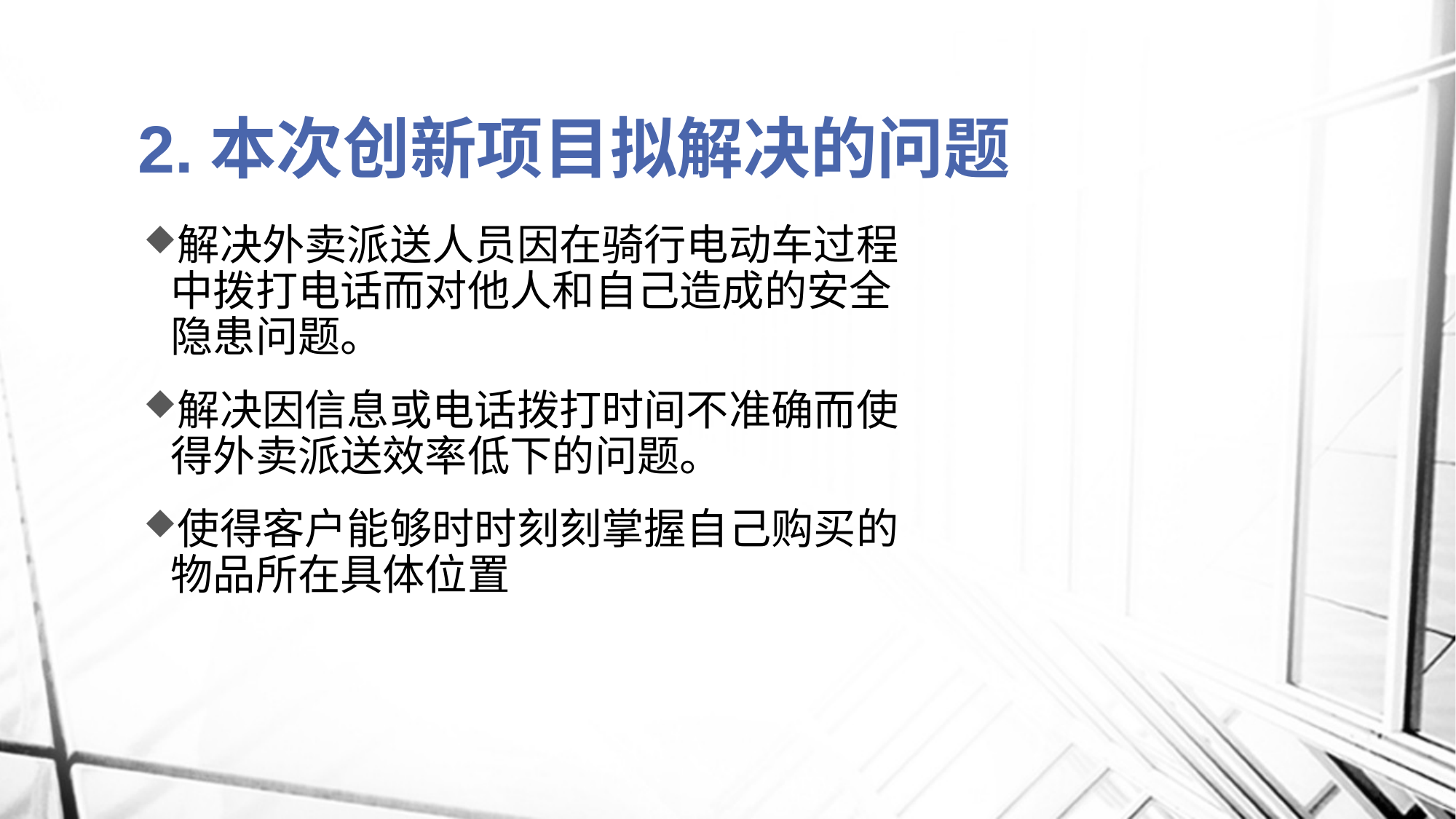

# 2.本次创新项目拟解决的问题
解决外卖派送人员因在骑行电动车过程中拨打电话而对他人和自己造成的安全隐患问题。
解决因信息或电话拨打时间不准确而使得外卖派送效率低下的问题。
使得客户能够时时刻刻掌握自己购买的物品所在具体位置